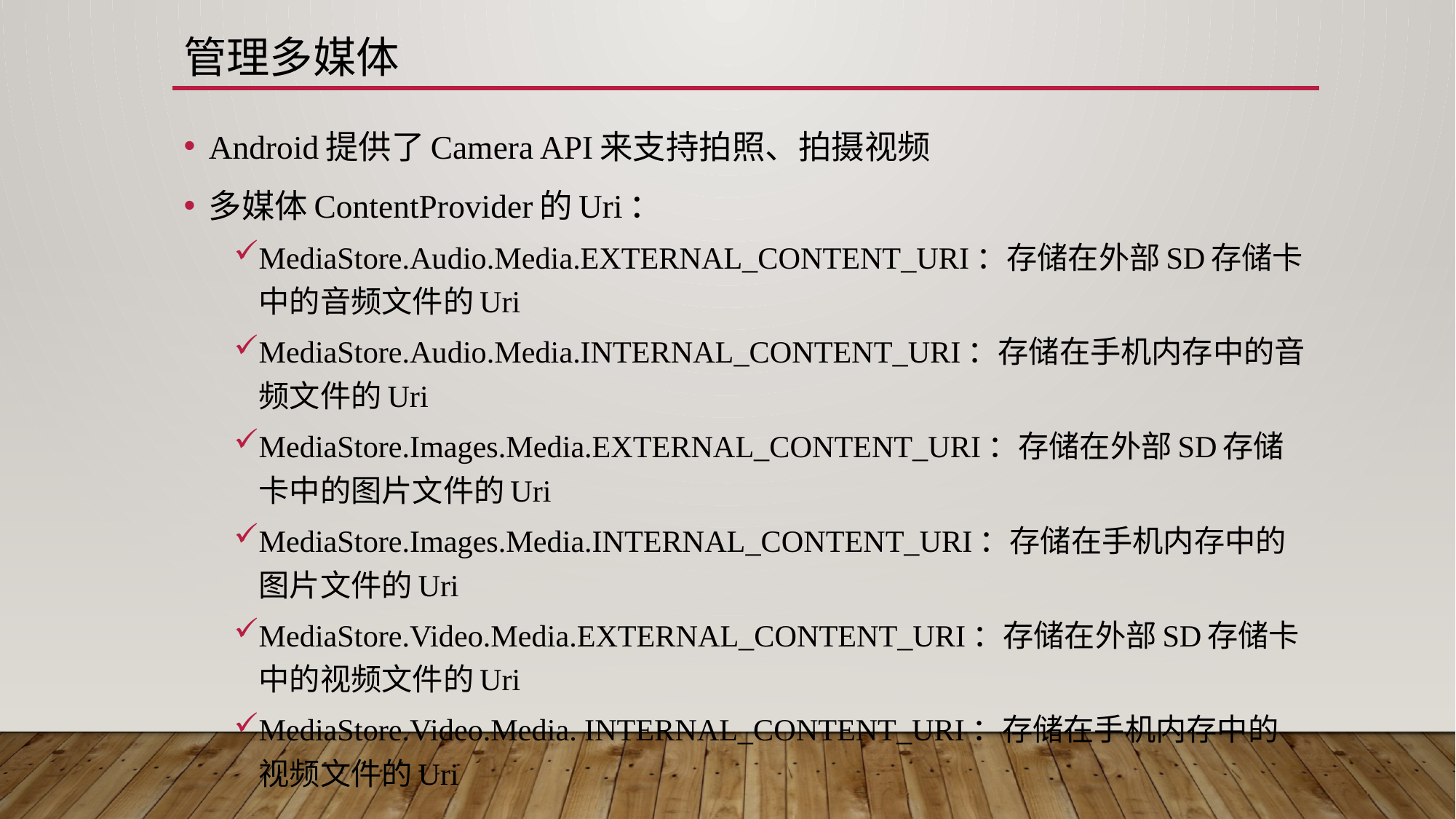

# 管理多媒体
Android提供了Camera API来支持拍照、拍摄视频
多媒体ContentProvider的Uri：
MediaStore.Audio.Media.EXTERNAL_CONTENT_URI：存储在外部SD存储卡中的音频文件的Uri
MediaStore.Audio.Media.INTERNAL_CONTENT_URI：存储在手机内存中的音频文件的Uri
MediaStore.Images.Media.EXTERNAL_CONTENT_URI：存储在外部SD存储卡中的图片文件的Uri
MediaStore.Images.Media.INTERNAL_CONTENT_URI：存储在手机内存中的图片文件的Uri
MediaStore.Video.Media.EXTERNAL_CONTENT_URI：存储在外部SD存储卡中的视频文件的Uri
MediaStore.Video.Media. INTERNAL_CONTENT_URI：存储在手机内存中的视频文件的Uri